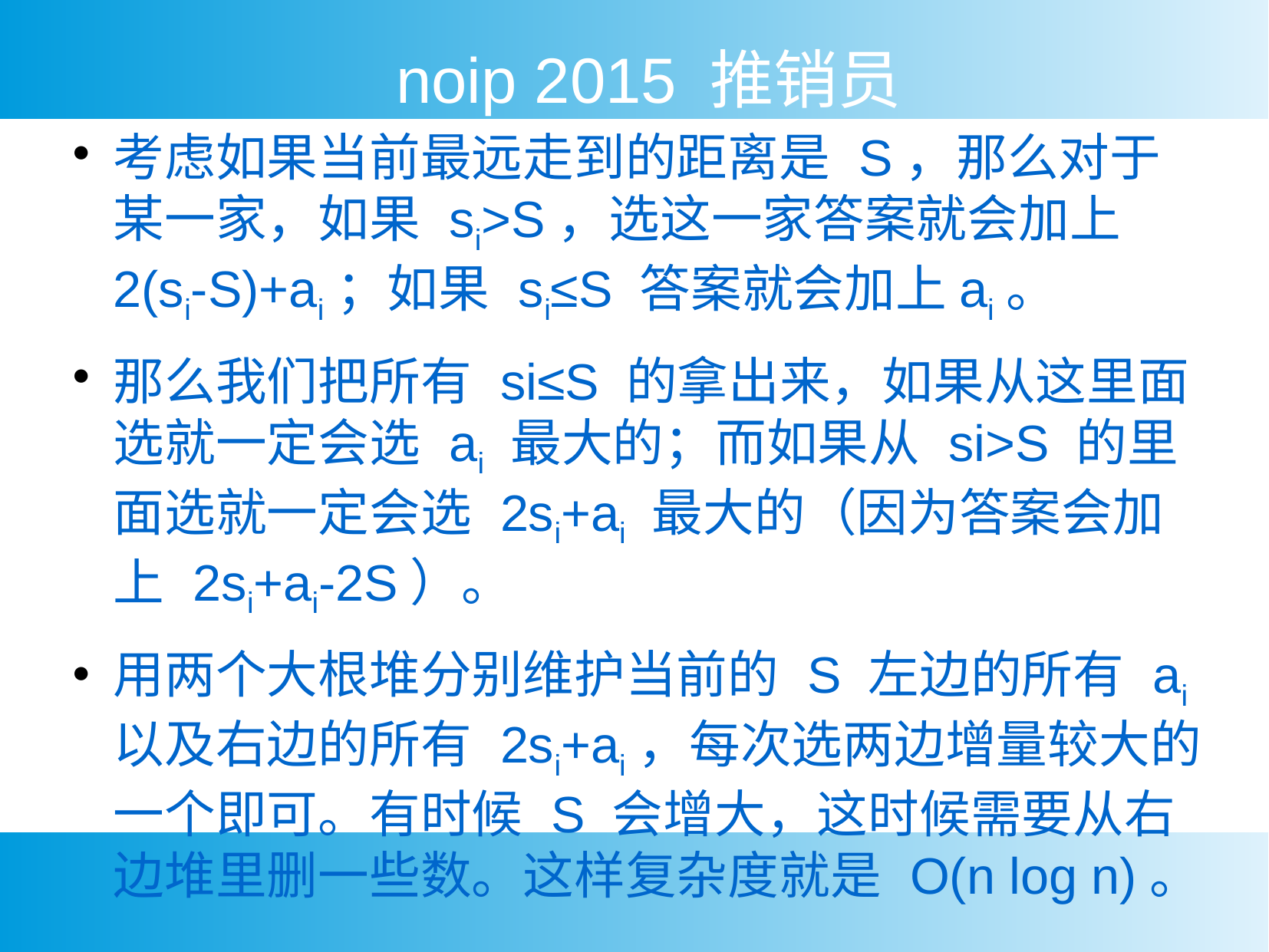

noip 2015 推销员
考虑如果当前最远走到的距离是 S，那么对于某一家，如果 si>S，选这一家答案就会加上 2(si-S)+ai；如果 si≤S 答案就会加上ai。
那么我们把所有 si≤S 的拿出来，如果从这里面选就一定会选 ai 最大的；而如果从 si>S 的里面选就一定会选 2si+ai 最大的（因为答案会加上 2si+ai-2S）。
用两个大根堆分别维护当前的 S 左边的所有 ai 以及右边的所有 2si+ai，每次选两边增量较大的一个即可。有时候 S 会增大，这时候需要从右边堆里删一些数。这样复杂度就是 O(n log n)。